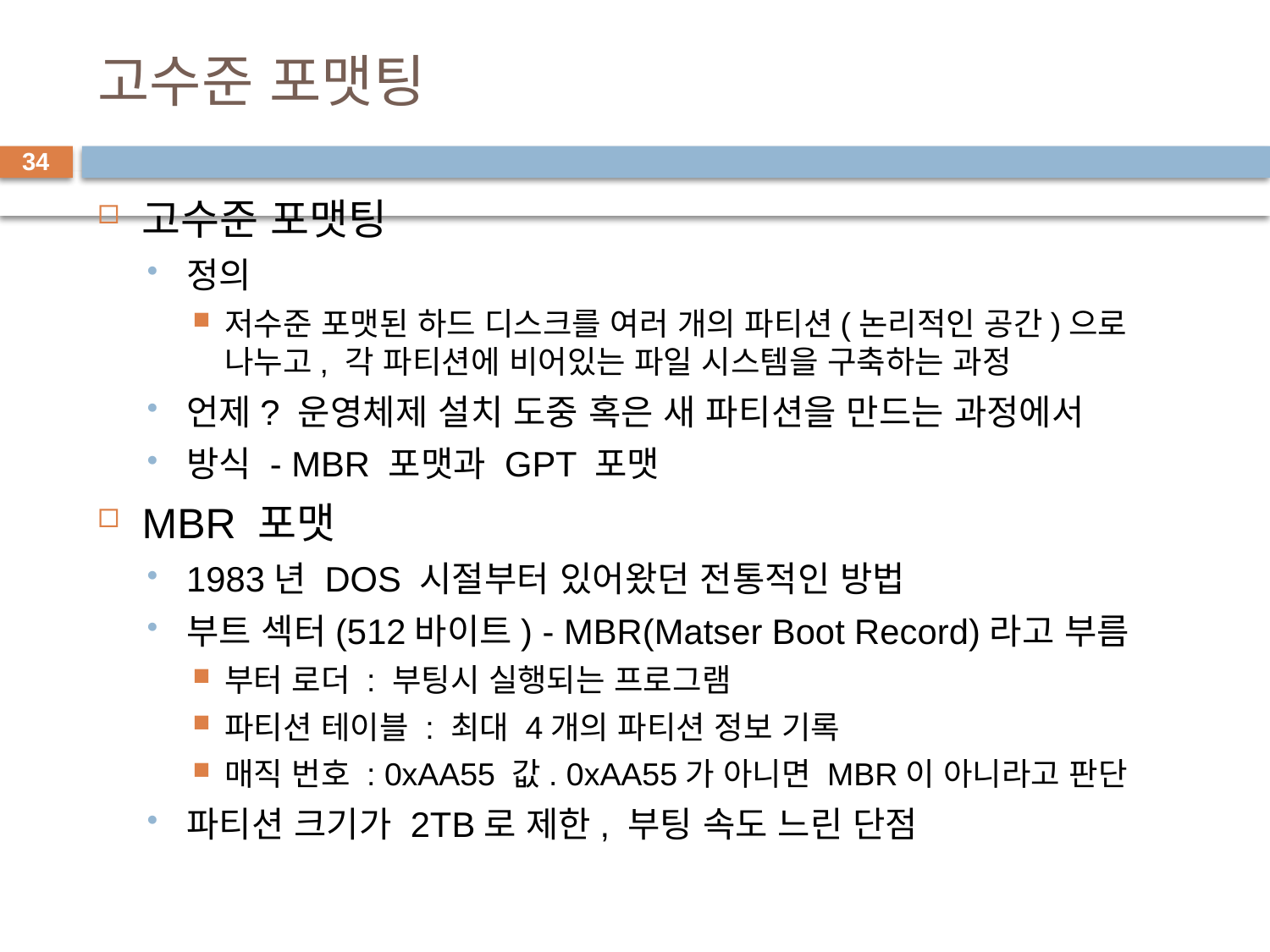

# 고수준 포맷팅
34
고수준 포맷팅
정의
저수준 포맷된 하드 디스크를 여러 개의 파티션(논리적인 공간)으로 나누고, 각 파티션에 비어있는 파일 시스템을 구축하는 과정
언제? 운영체제 설치 도중 혹은 새 파티션을 만드는 과정에서
방식 - MBR 포맷과 GPT 포맷
MBR 포맷
1983년 DOS 시절부터 있어왔던 전통적인 방법
부트 섹터(512바이트) - MBR(Matser Boot Record)라고 부름
부터 로더 : 부팅시 실행되는 프로그램
파티션 테이블 : 최대 4개의 파티션 정보 기록
매직 번호 : 0xAA55 값. 0xAA55가 아니면 MBR이 아니라고 판단
파티션 크기가 2TB로 제한, 부팅 속도 느린 단점